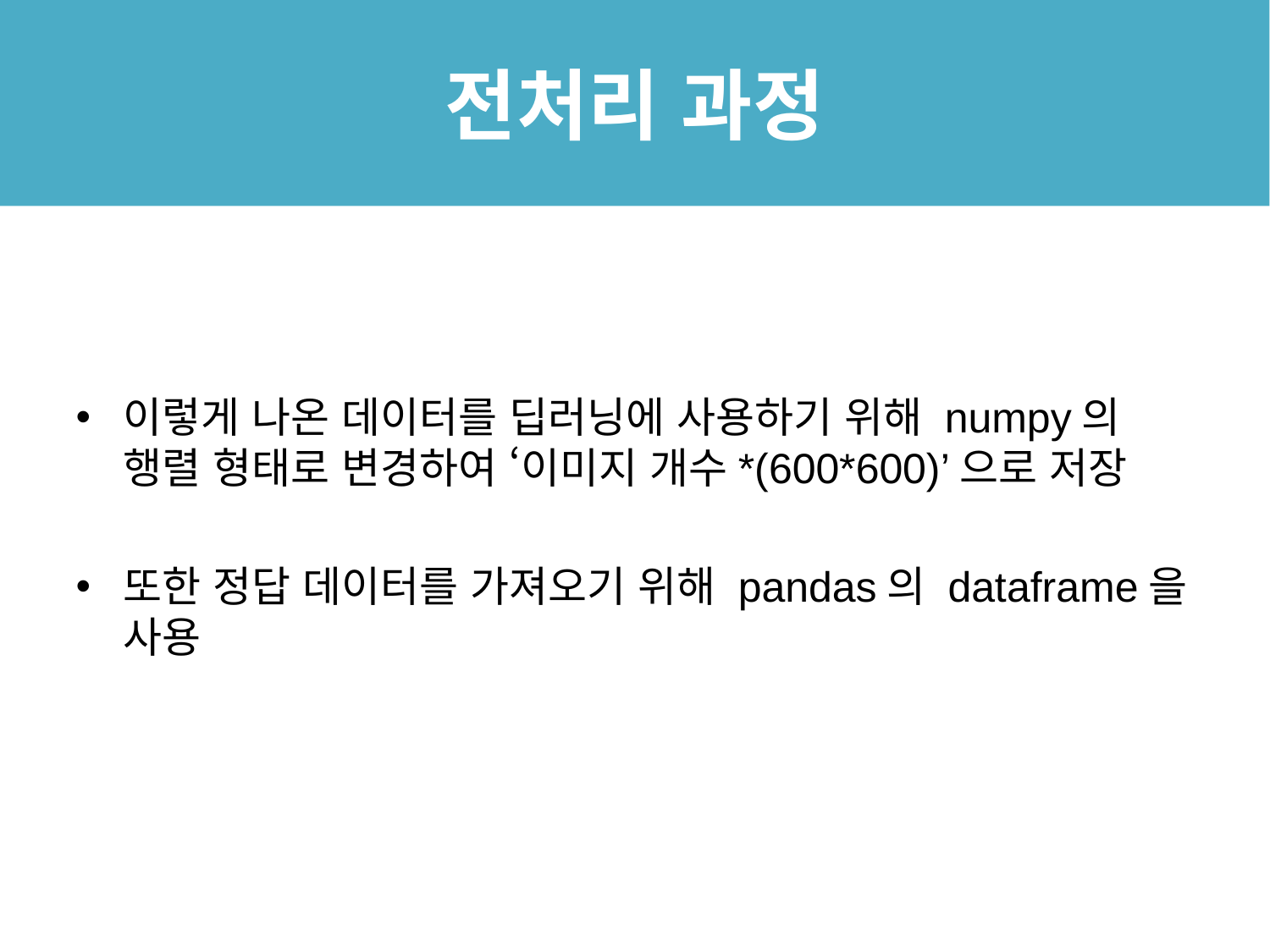

# 전처리 과정

이렇게 나온 데이터를 딥러닝에 사용하기 위해 numpy의 행렬 형태로 변경하여 ‘이미지 개수*(600*600)’으로 저장

또한 정답 데이터를 가져오기 위해 pandas의 dataframe을 사용